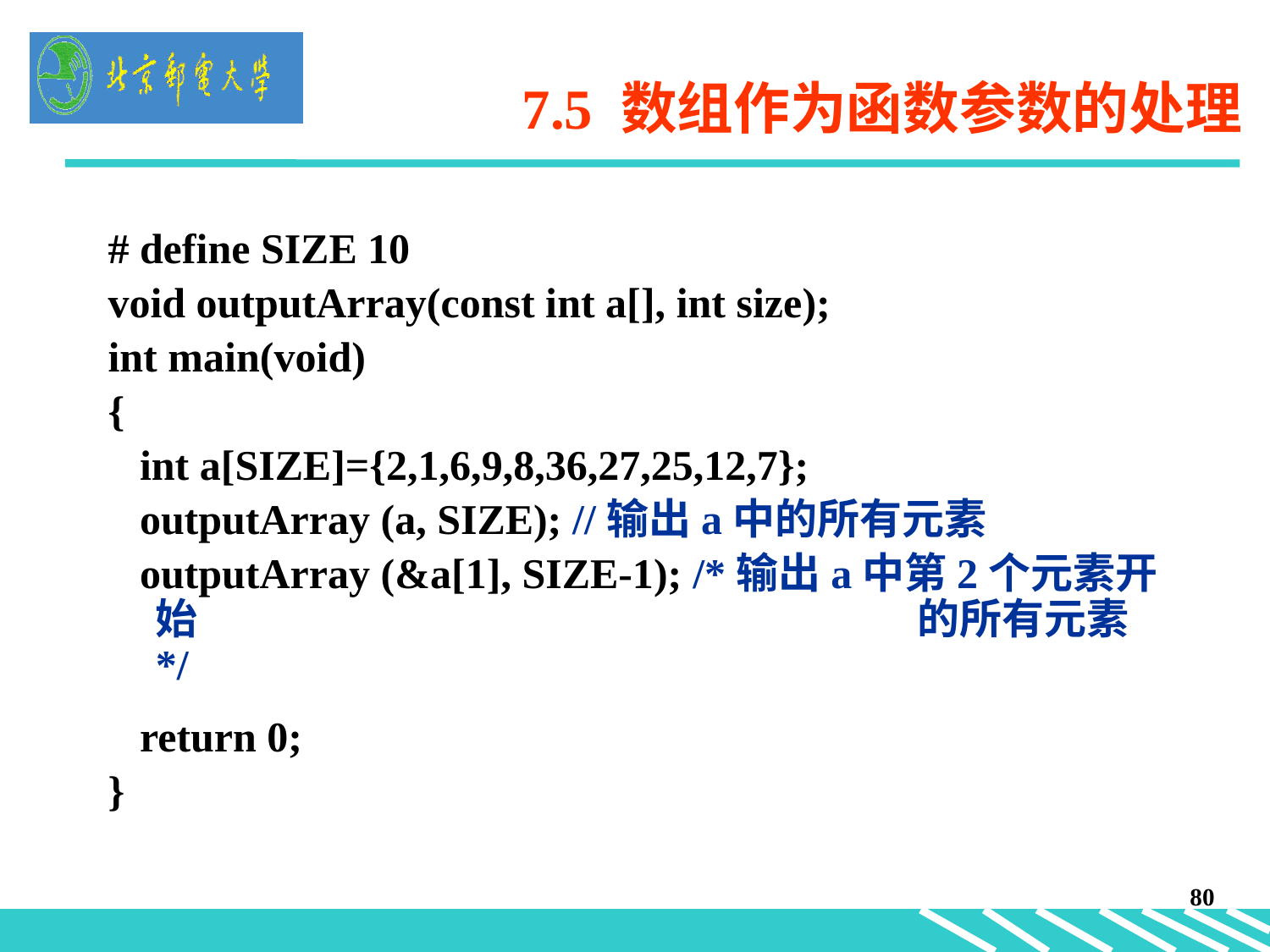

# 7.5 数组作为函数参数的处理
# define SIZE 10
void outputArray(const int a[], int size);
int main(void)
{
   int a[SIZE]={2,1,6,9,8,36,27,25,12,7};
   outputArray (a, SIZE); //输出a中的所有元素
   outputArray (&a[1], SIZE-1); /*输出a中第2个元素开始						的所有元素*/

   return 0;
}
80